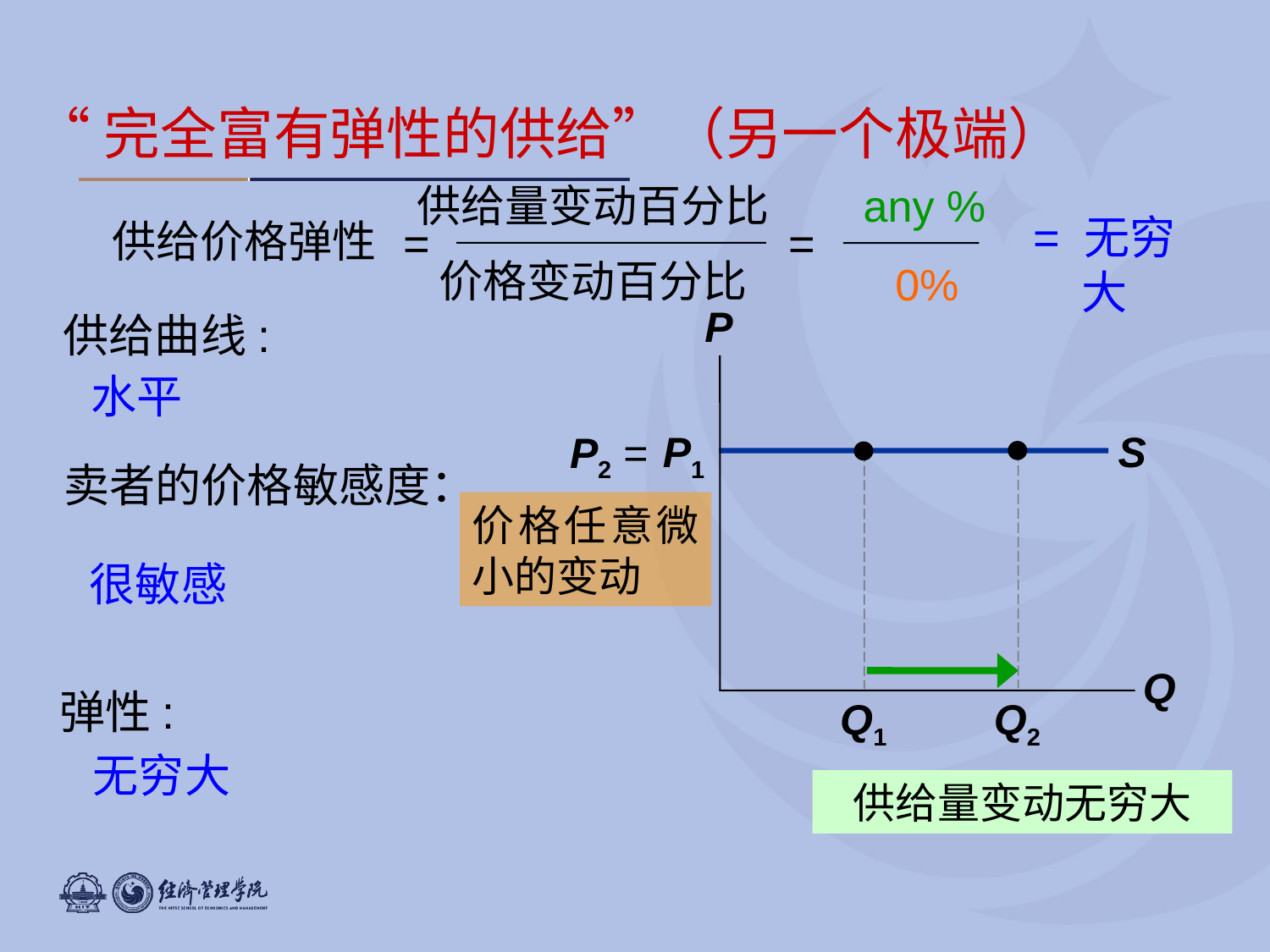

0
“完全富有弹性的供给”（另一个极端）
供给量变动百分比
价格变动百分比
=
=
供给价格弹性

any %
= 无穷大
0%
P

Q
供给曲线:
水平
S

P1
P2 =

Q2

Q1
卖者的价格敏感度：
价格任意微小的变动
很敏感

弹性:
无穷大
供给量变动无穷大